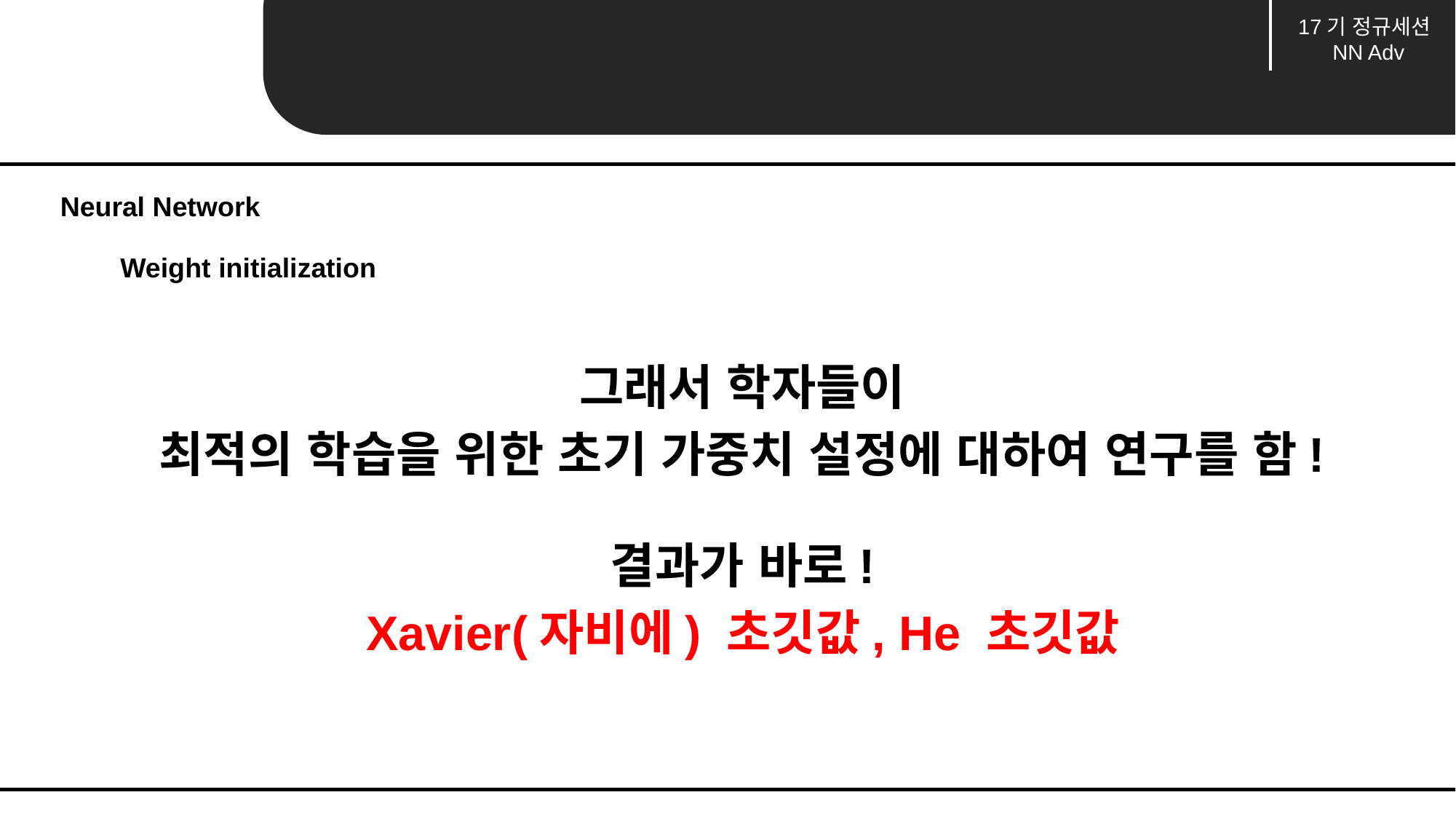

17기 정규세션
SVM
17기 정규세션
NN Adv
Unit  03 ㅣWeight initialization
Neural Network
Weight initialization
그래서 학자들이
최적의 학습을 위한 초기 가중치 설정에 대하여 연구를 함!

결과가 바로!
Xavier(자비에) 초깃값, He 초깃값